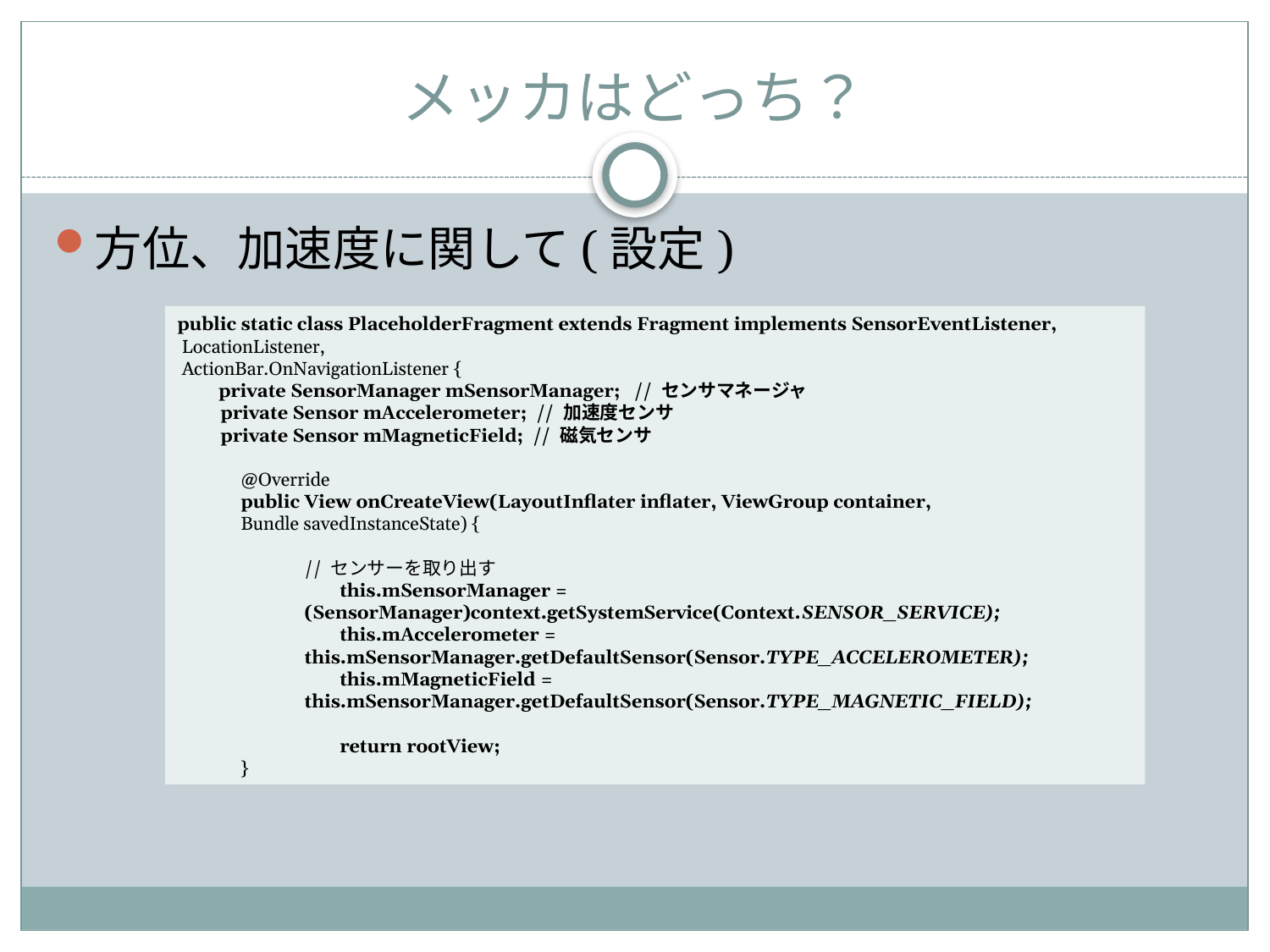

# メッカはどっち？
方位、加速度に関して(設定)
public static class PlaceholderFragment extends Fragment implements SensorEventListener,
 LocationListener,
 ActionBar.OnNavigationListener {
　　private SensorManager mSensorManager;   // センサマネージャ
   　 private Sensor mAccelerometer;  // 加速度センサ
   　 private Sensor mMagneticField;  // 磁気センサ

@Override
public View onCreateView(LayoutInflater inflater, ViewGroup container,
Bundle savedInstanceState) {

// センサーを取り出す
        this.mSensorManager = (SensorManager)context.getSystemService(Context.SENSOR_SERVICE);
        this.mAccelerometer = this.mSensorManager.getDefaultSensor(Sensor.TYPE_ACCELEROMETER);
        this.mMagneticField = this.mSensorManager.getDefaultSensor(Sensor.TYPE_MAGNETIC_FIELD);

        return rootView;
}